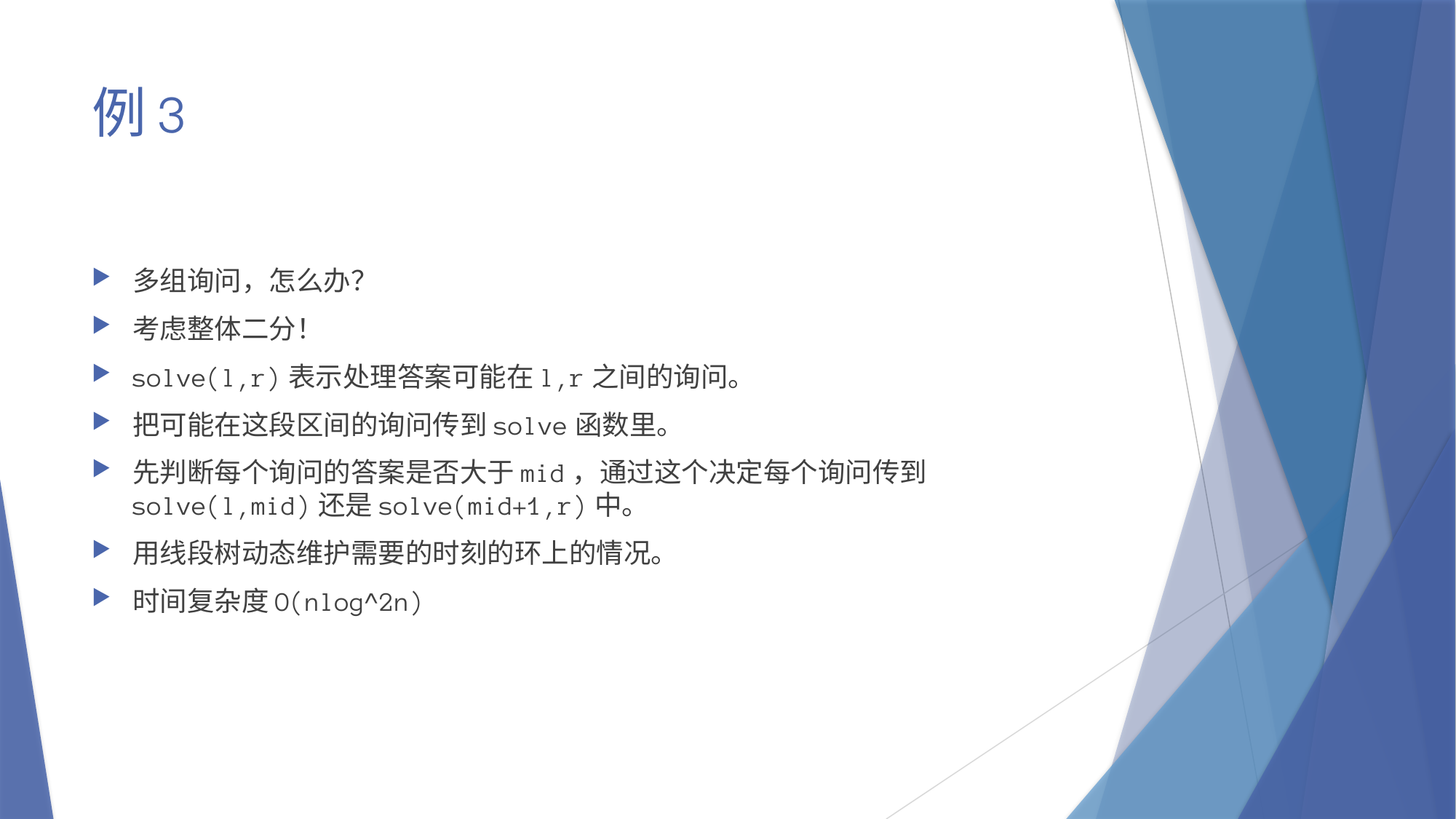

# 例3
多组询问，怎么办？
考虑整体二分！
solve(l,r)表示处理答案可能在l,r之间的询问。
把可能在这段区间的询问传到solve函数里。
先判断每个询问的答案是否大于mid，通过这个决定每个询问传到solve(l,mid)还是solve(mid+1,r)中。
用线段树动态维护需要的时刻的环上的情况。
时间复杂度O(nlog^2n)